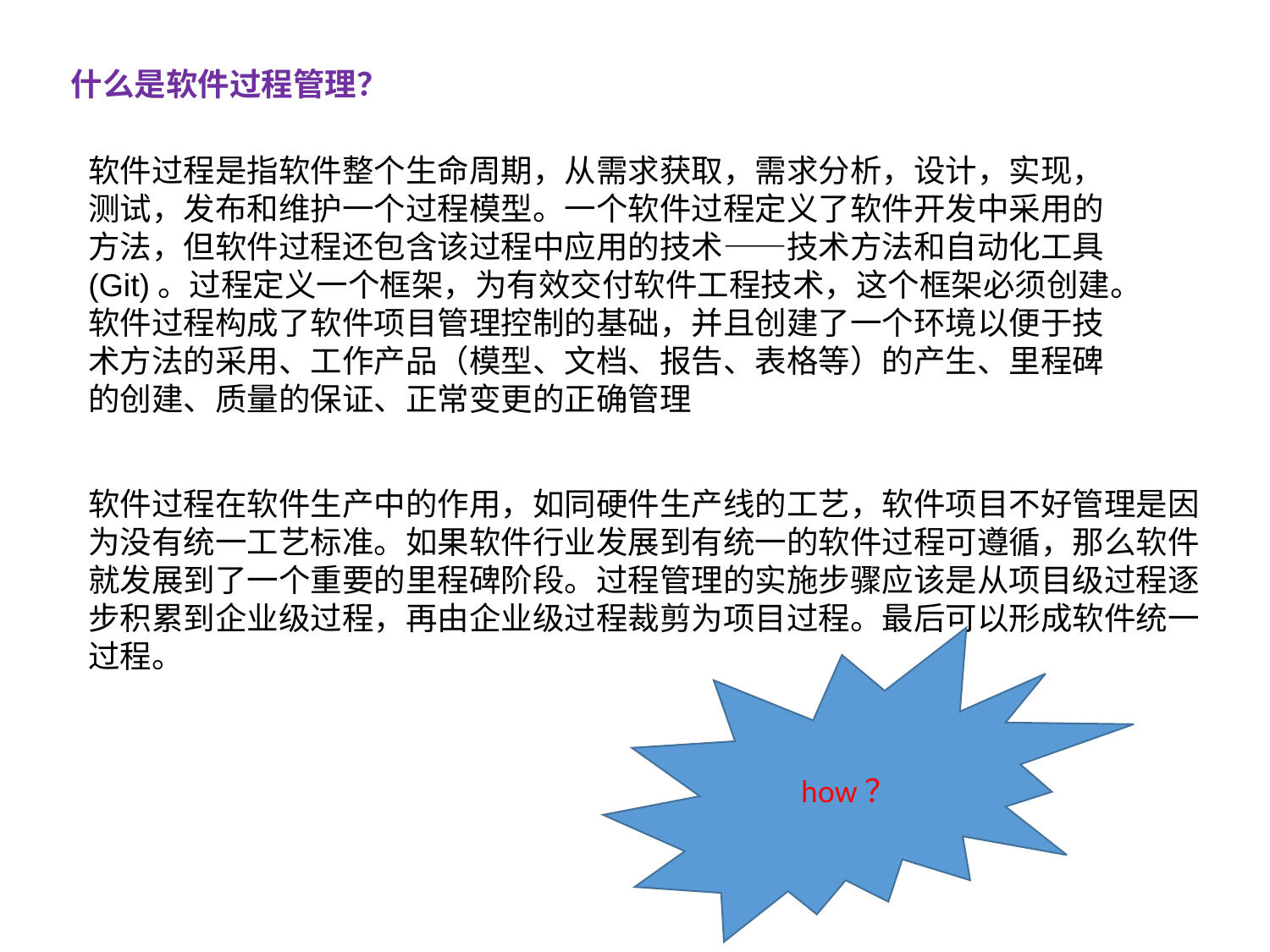

什么是软件过程管理？
软件过程是指软件整个生命周期，从需求获取，需求分析，设计，实现，测试，发布和维护一个过程模型。一个软件过程定义了软件开发中采用的方法，但软件过程还包含该过程中应用的技术——技术方法和自动化工具(Git)。过程定义一个框架，为有效交付软件工程技术，这个框架必须创建。软件过程构成了软件项目管理控制的基础，并且创建了一个环境以便于技术方法的采用、工作产品（模型、文档、报告、表格等）的产生、里程碑的创建、质量的保证、正常变更的正确管理
软件过程在软件生产中的作用，如同硬件生产线的工艺，软件项目不好管理是因为没有统一工艺标准。如果软件行业发展到有统一的软件过程可遵循，那么软件就发展到了一个重要的里程碑阶段。过程管理的实施步骤应该是从项目级过程逐步积累到企业级过程，再由企业级过程裁剪为项目过程。最后可以形成软件统一过程。
how？